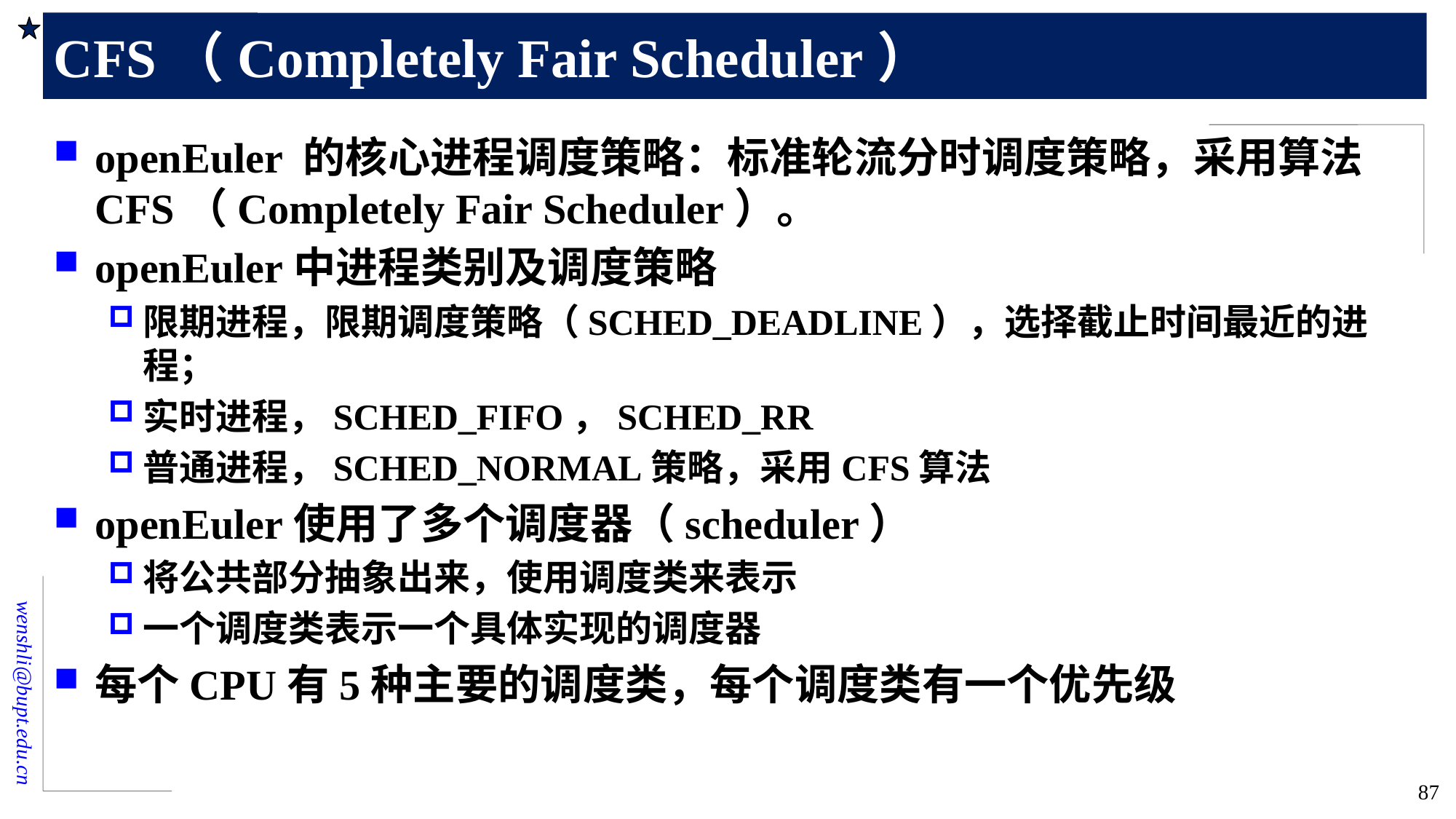

# CFS（Completely Fair Scheduler）
openEuler 的核心进程调度策略：标准轮流分时调度策略，采用算法CFS（Completely Fair Scheduler）。
openEuler中进程类别及调度策略
限期进程，限期调度策略（SCHED_DEADLINE），选择截止时间最近的进程；
实时进程，SCHED_FIFO，SCHED_RR
普通进程，SCHED_NORMAL策略，采用CFS算法
openEuler使用了多个调度器（scheduler）
将公共部分抽象出来，使用调度类来表示
一个调度类表示一个具体实现的调度器
每个CPU有5种主要的调度类，每个调度类有一个优先级
87